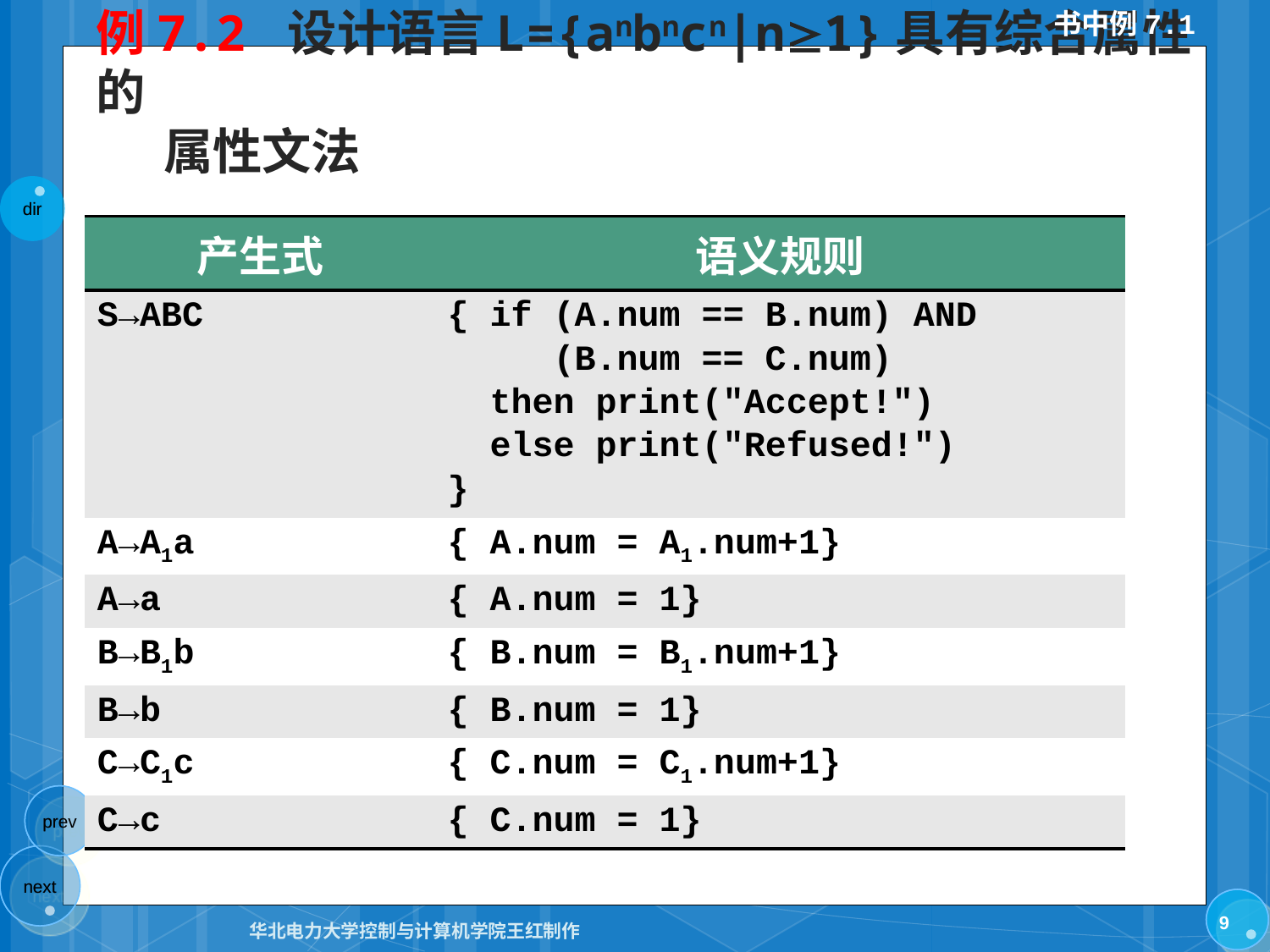

书中例7.1
# 例7.2 设计语言L={anbncn|n≥1}具有综合属性的 属性文法
| 产生式 | 语义规则 |
| --- | --- |
| S→ABC | { if (A.num == B.num) AND (B.num == C.num) then print("Accept!") else print("Refused!") } |
| A→A1a | { A.num = A1.num+1} |
| A→a | { A.num = 1} |
| B→B1b | { B.num = B1.num+1} |
| B→b | { B.num = 1} |
| C→C1c | { C.num = C1.num+1} |
| C→c | { C.num = 1} |
9
华北电力大学控制与计算机学院王红制作